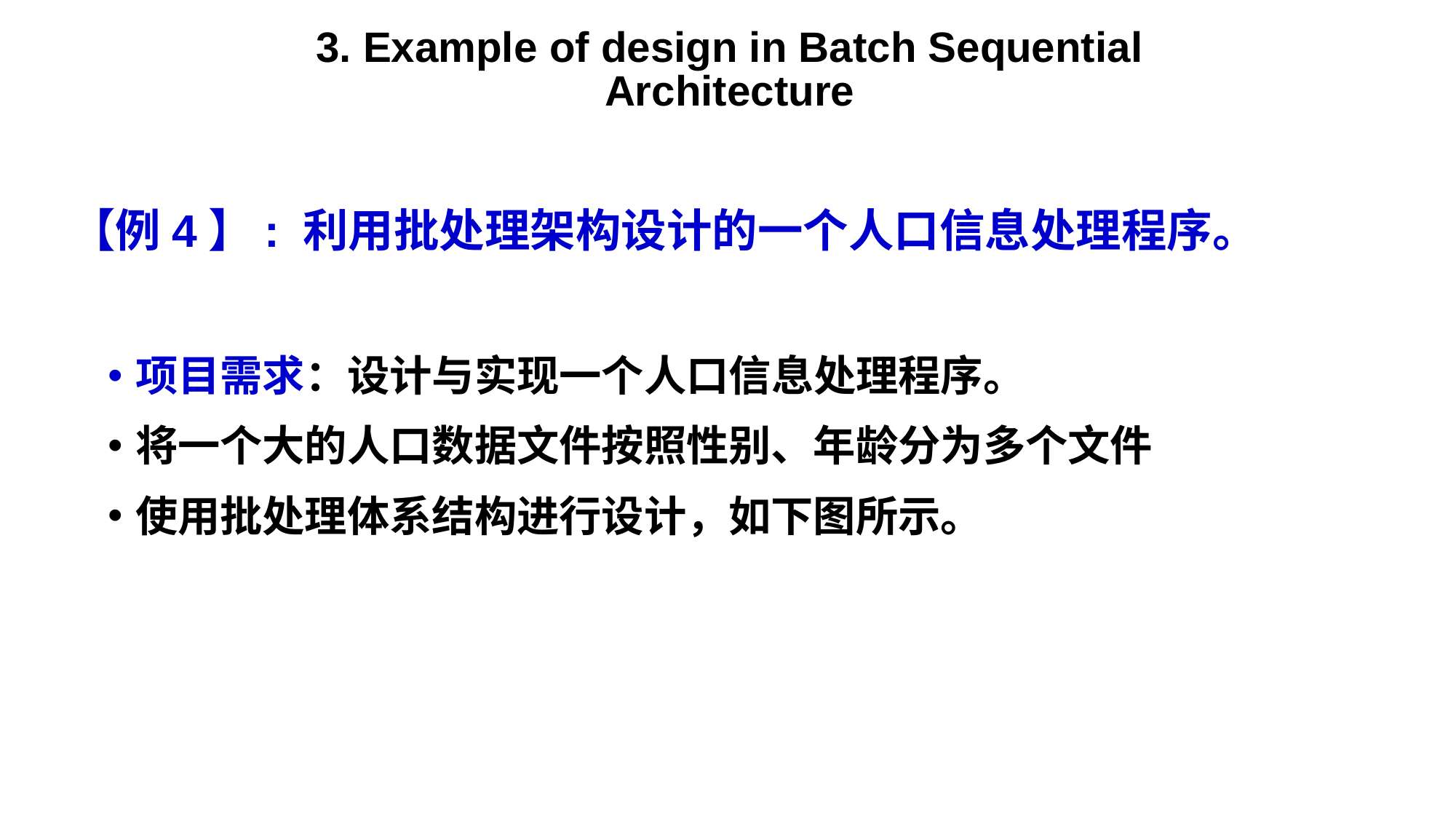

3. Example of design in Batch Sequential Architecture
【例4】: 利用批处理架构设计的一个人口信息处理程序。
项目需求：设计与实现一个人口信息处理程序。
将一个大的人口数据文件按照性别、年龄分为多个文件
使用批处理体系结构进行设计，如下图所示。